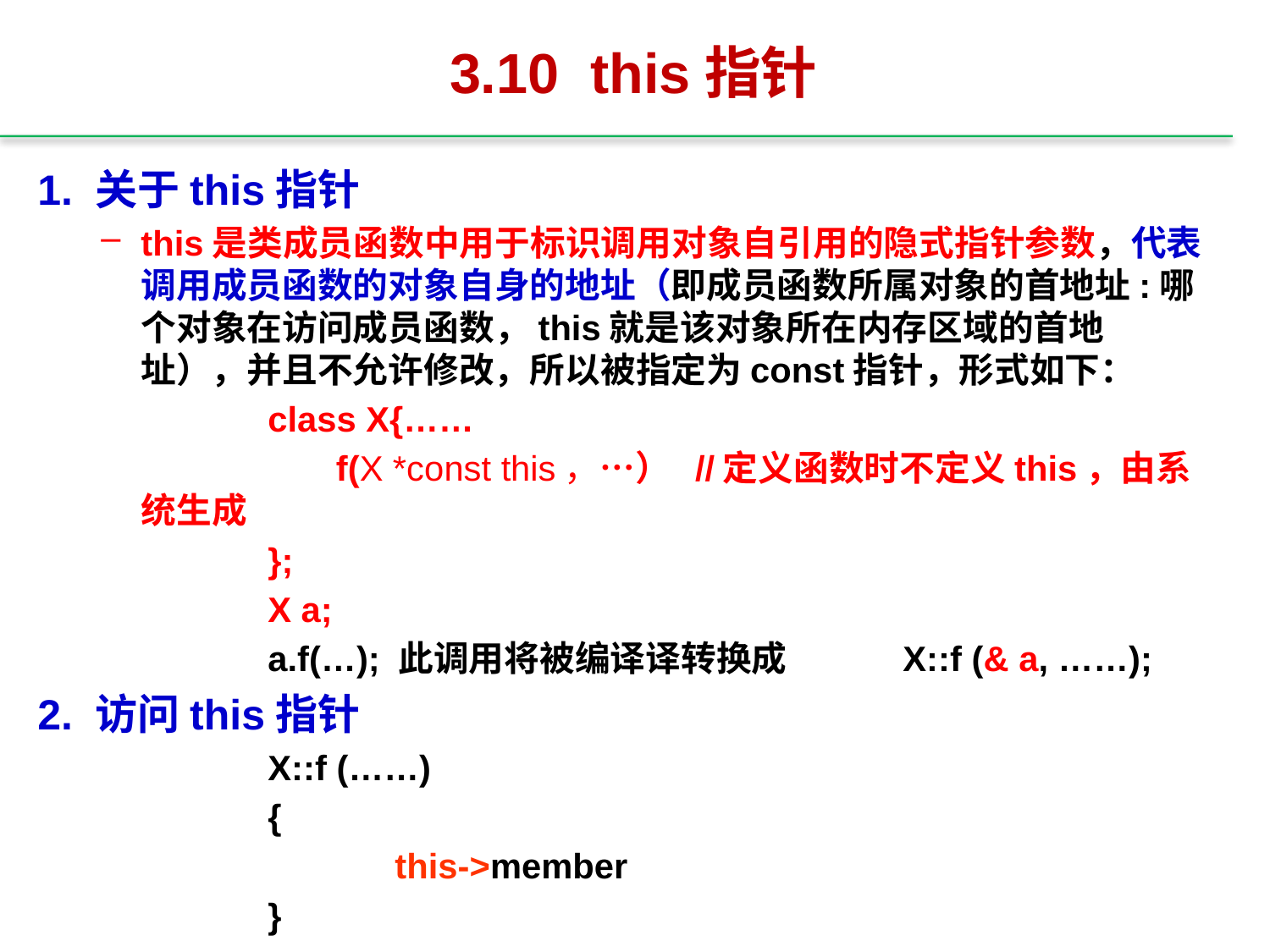

# 3.10  this指针
1. 关于this指针
this是类成员函数中用于标识调用对象自引用的隐式指针参数，代表调用成员函数的对象自身的地址（即成员函数所属对象的首地址:哪个对象在访问成员函数，this就是该对象所在内存区域的首地址），并且不允许修改，所以被指定为const指针，形式如下：
		class X{……
		       f(X *const this，…）  //定义函数时不定义this，由系统生成
		};
		X a;
		a.f(…); 此调用将被编译译转换成	X::f (& a, ……);
2. 访问this指针
		X::f (……)
		{
			this->member
		}